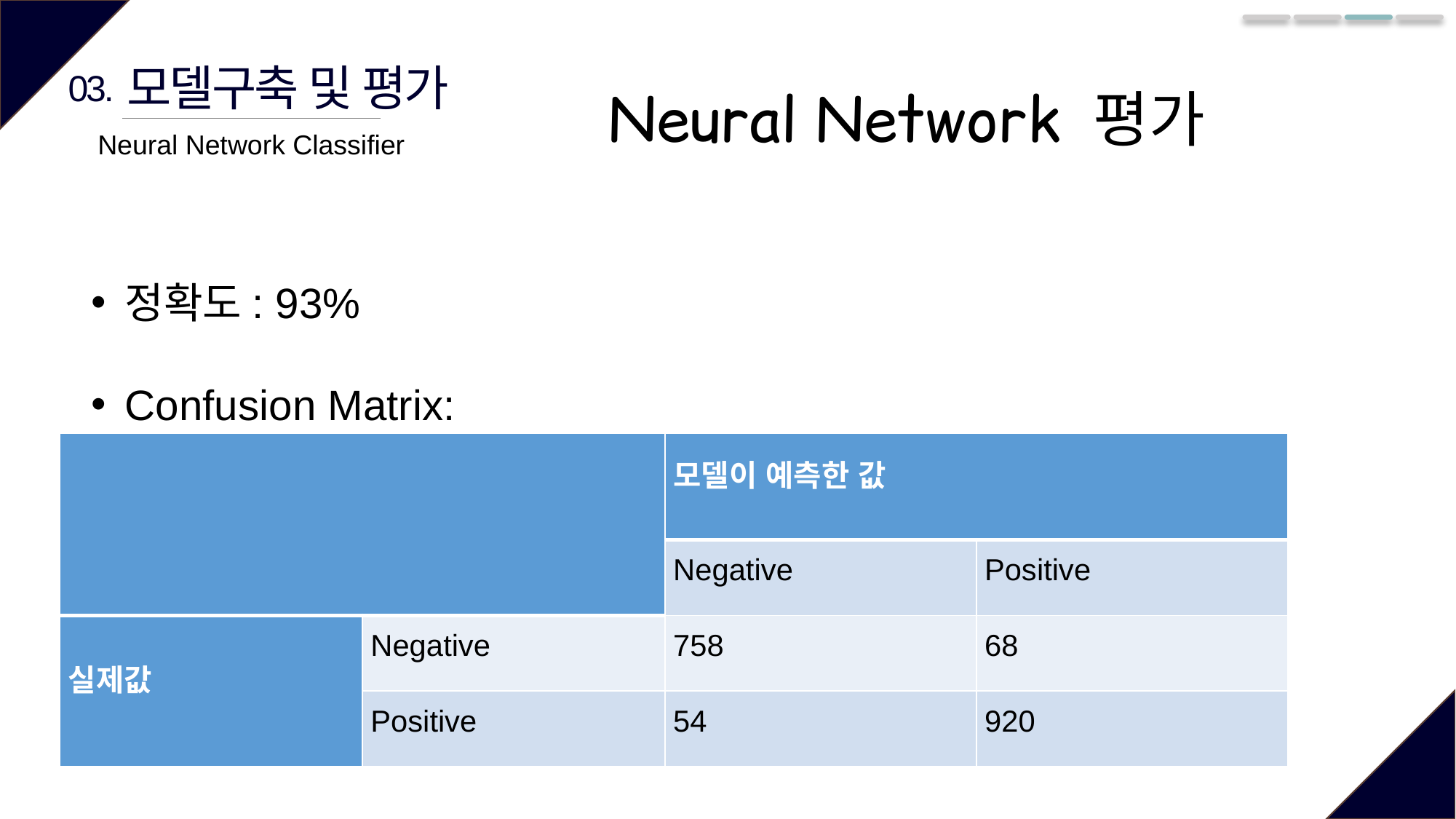

모델구축 및 평가
03.
Neural Network 평가
Neural Network Classifier
정확도: 93%

Confusion Matrix:
|  |  | 모델이 예측한 값 |  |
| --- | --- | --- | --- |
|  |  | Negative | Positive |
| 실제값 | Negative | 758 | 68 |
|  | Positive | 54 | 920 |